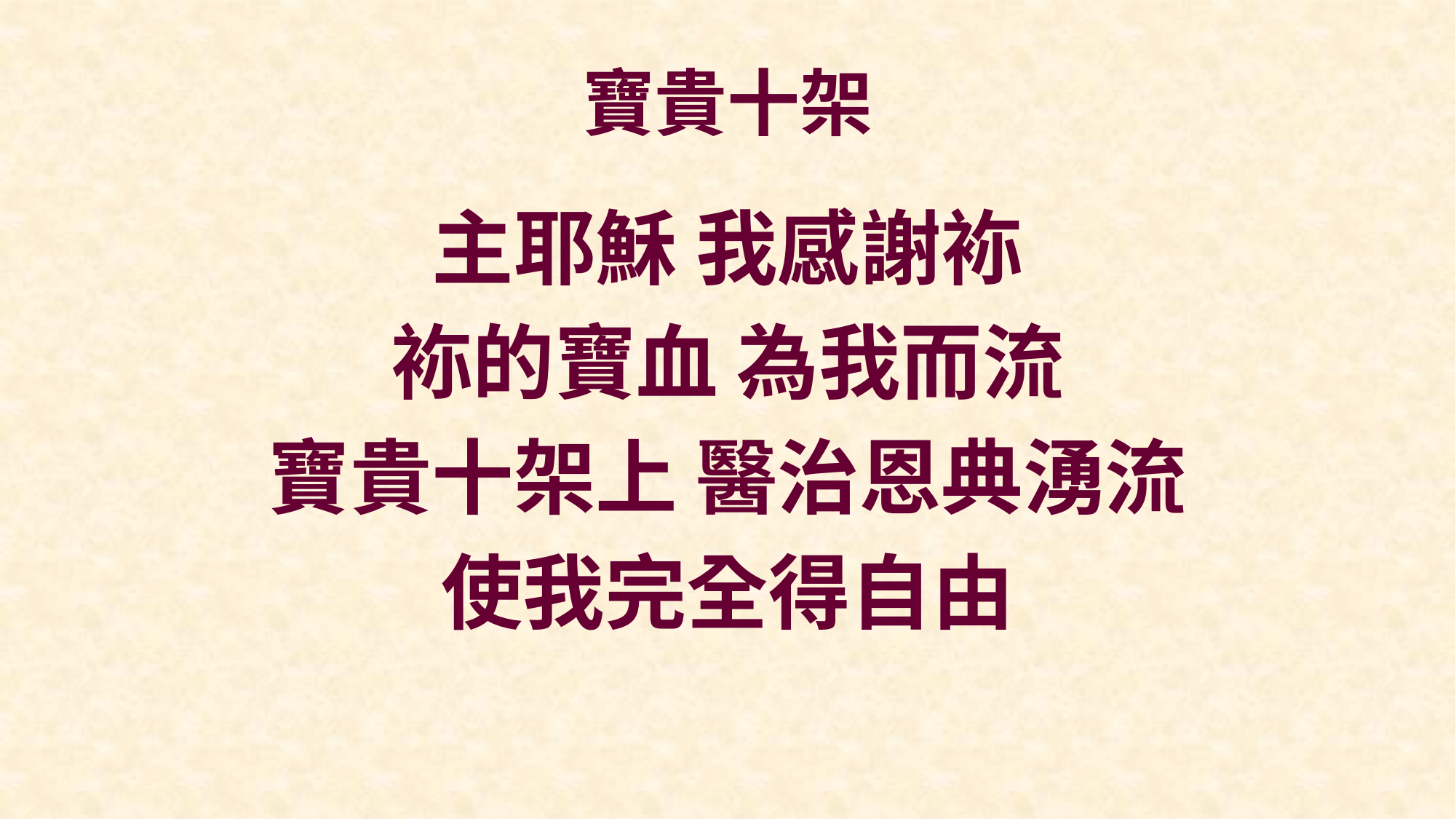

# 寶貴十架
主耶穌 我感謝袮
袮的寶血 為我而流
寶貴十架上 醫治恩典湧流
使我完全得自由